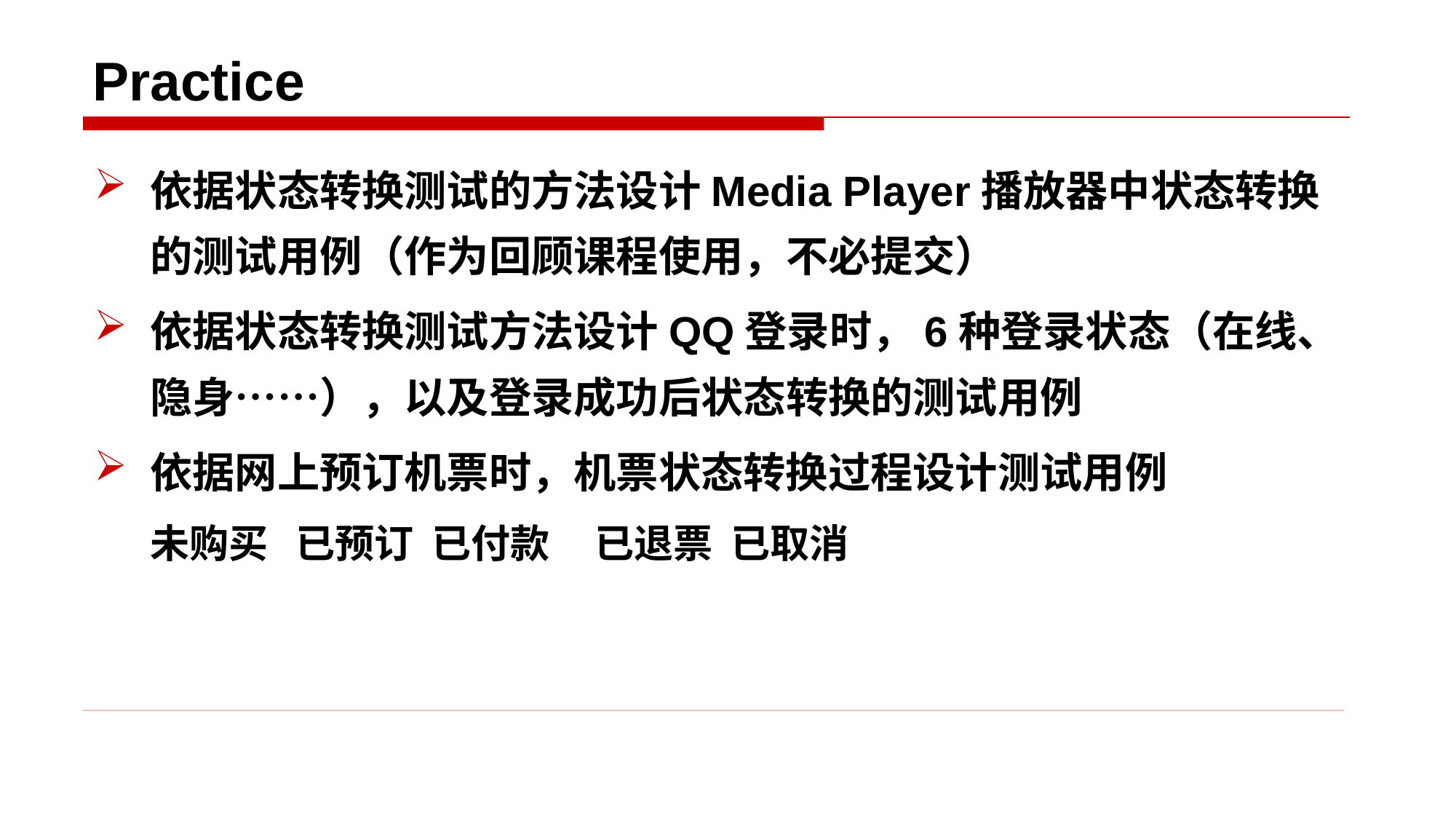

# Practice
依据状态转换测试的方法设计Media Player播放器中状态转换的测试用例（作为回顾课程使用，不必提交）
依据状态转换测试方法设计QQ登录时，6种登录状态（在线、隐身……），以及登录成功后状态转换的测试用例
依据网上预订机票时，机票状态转换过程设计测试用例
未购买   已预订  已付款     已退票  已取消